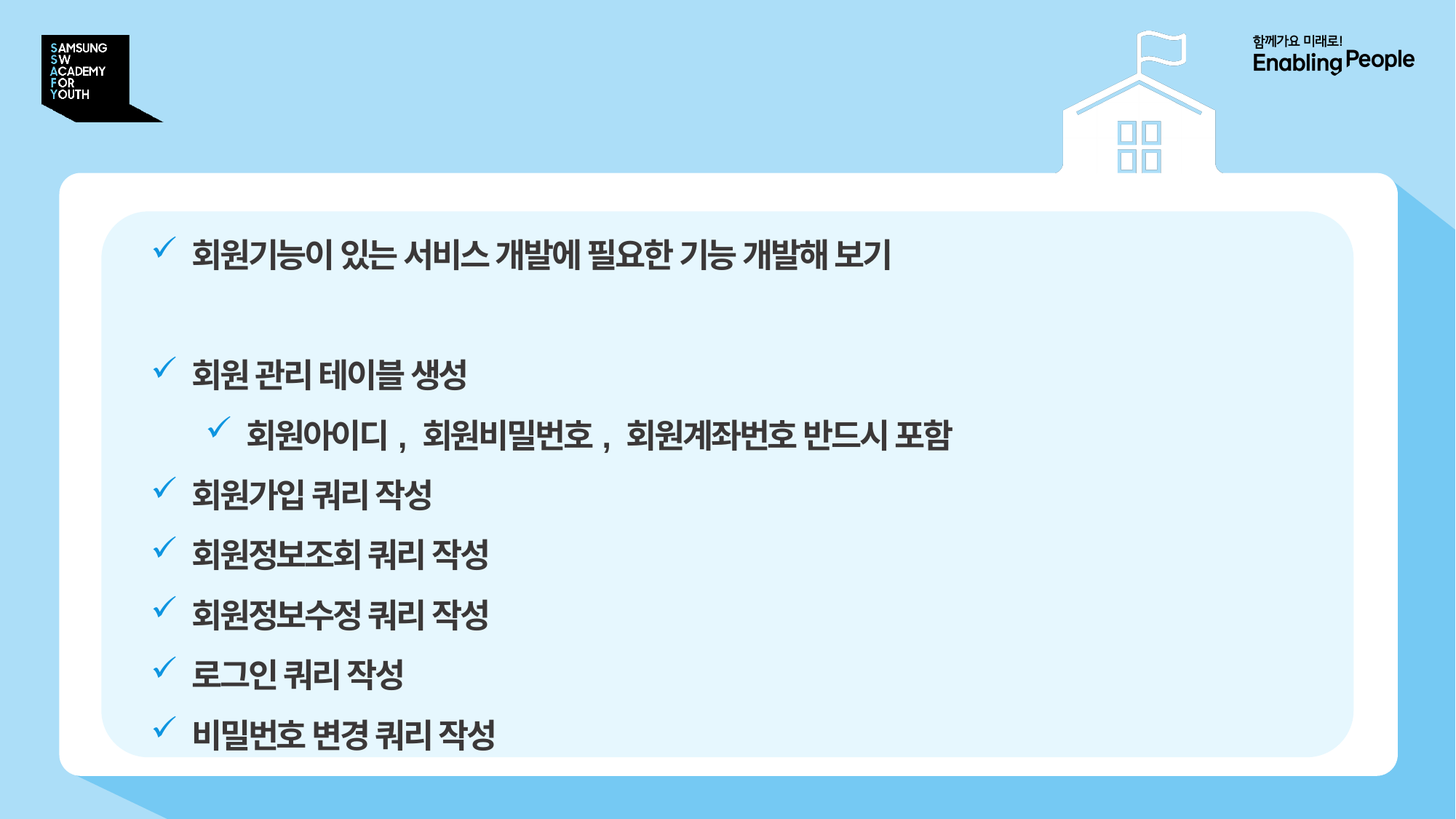

# 오늘의 과제

회원기능이 있는 서비스 개발에 필요한 기능 개발해 보기

회원 관리 테이블 생성
회원아이디, 회원비밀번호, 회원계좌번호 반드시 포함
회원가입 쿼리 작성
회원정보조회 쿼리 작성
회원정보수정 쿼리 작성
로그인 쿼리 작성
비밀번호 변경 쿼리 작성